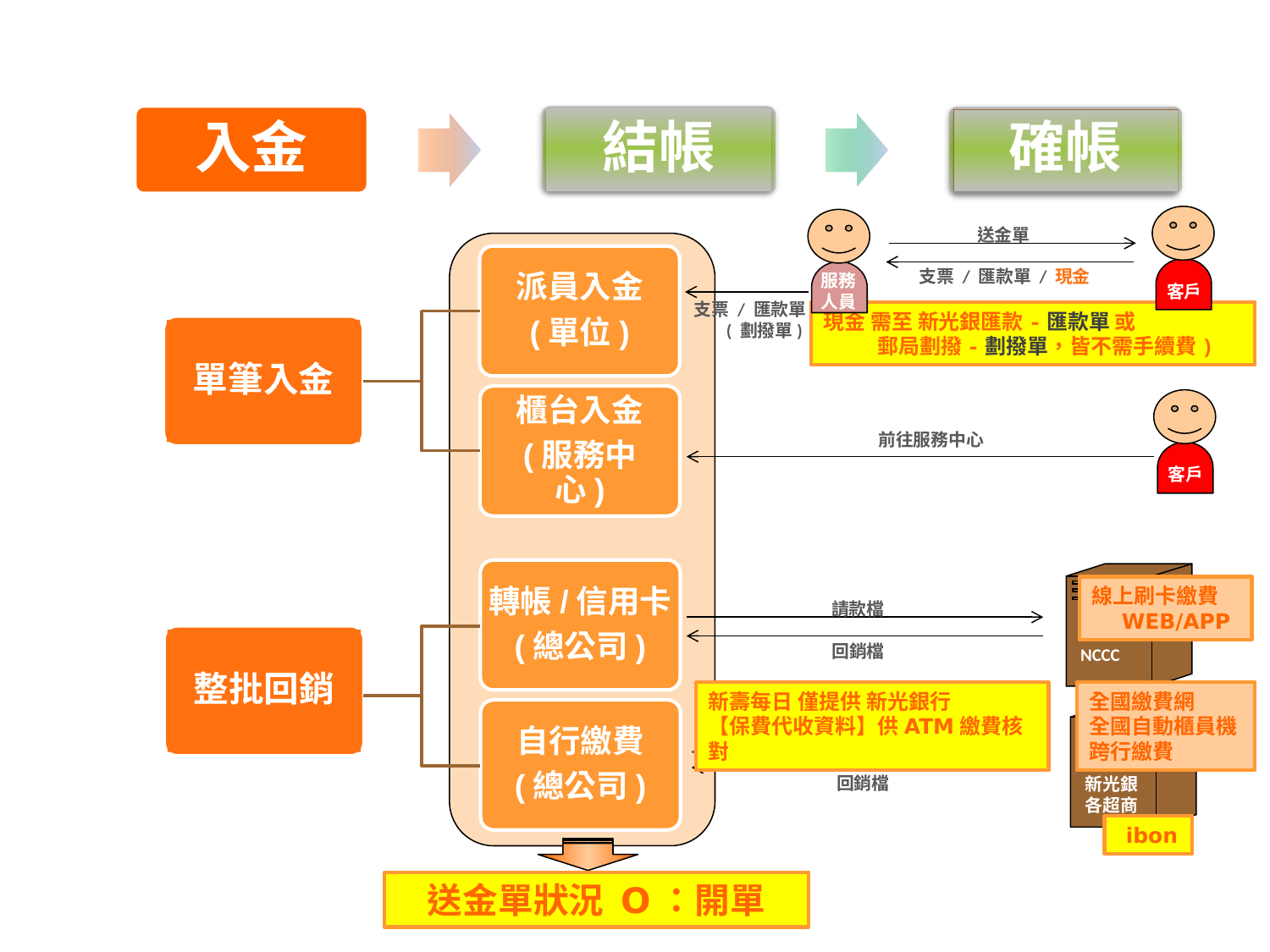

#

入金

結帳

確帳

客戶

服務
人員
送金單

派員入金
(單位)

櫃台入金
(服務中心)
支票 / 匯款單 / 現金
支票 / 匯款單
        ( 劃撥單)
現金 需至 新光銀匯款-匯款單 或
          郵局劃撥-劃撥單，皆不需手續費)

單筆入金

客戶
前往服務中心

轉帳/信用卡
(總公司)

自行繳費
(總公司)

各行庫
NCCC
線上刷卡繳費
    WEB/APP
請款檔

整批回銷
回銷檔
新壽每日 僅提供 新光銀行
【保費代收資料】供ATM繳費核對
全國繳費網
全國自動櫃員機跨行繳費

郵局
新光銀
各超商
回銷檔
 ibon
送金單狀況 O：開單